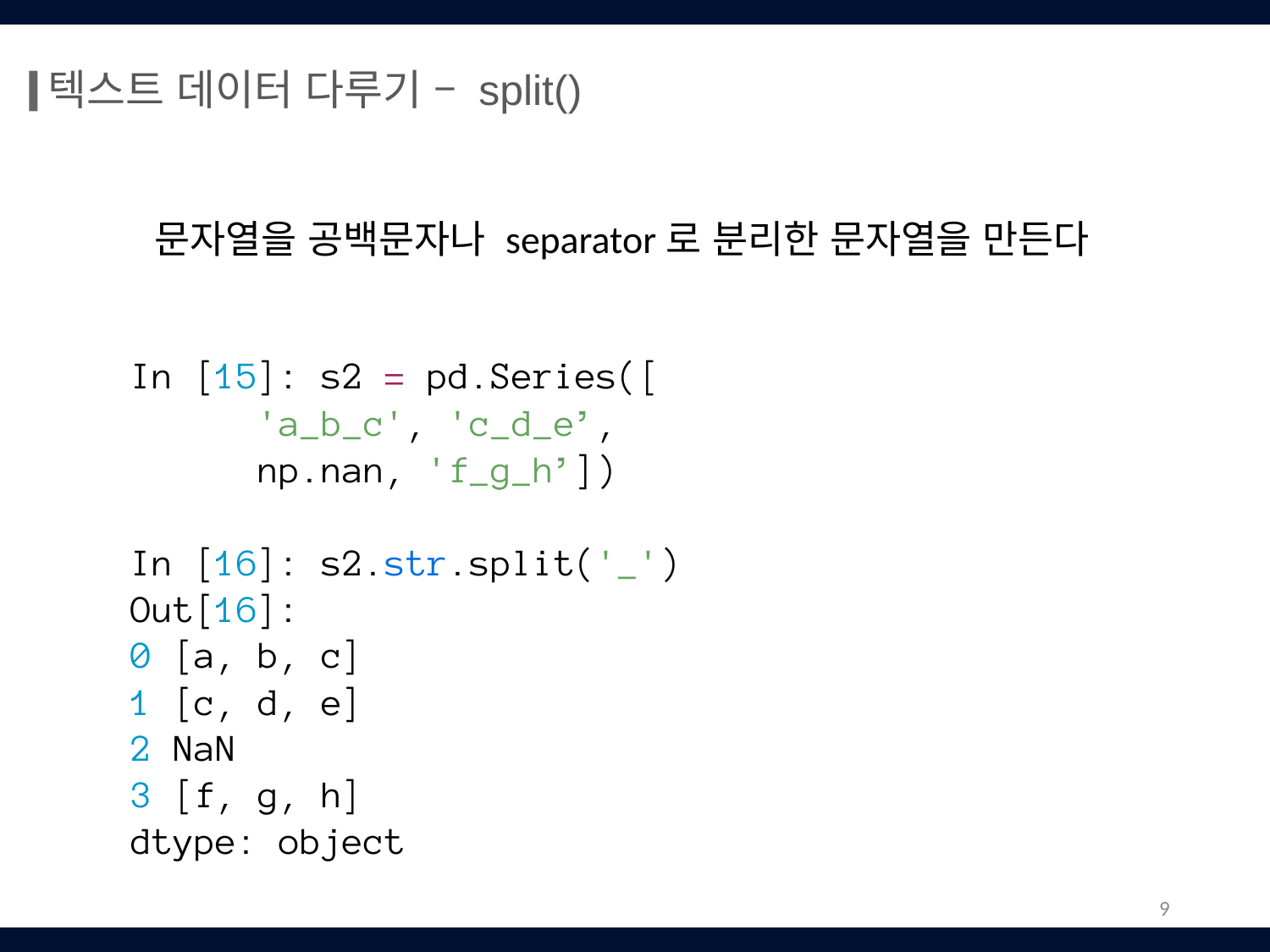

텍스트 데이터 다루기 – split()
문자열을 공백문자나 separator로 분리한 문자열을 만든다
In [15]: s2 = pd.Series([
	'a_b_c', 'c_d_e’,
	np.nan, 'f_g_h’])

In [16]: s2.str.split('_')
Out[16]:
0 [a, b, c]
1 [c, d, e]
2 NaN
3 [f, g, h]
dtype: object
9